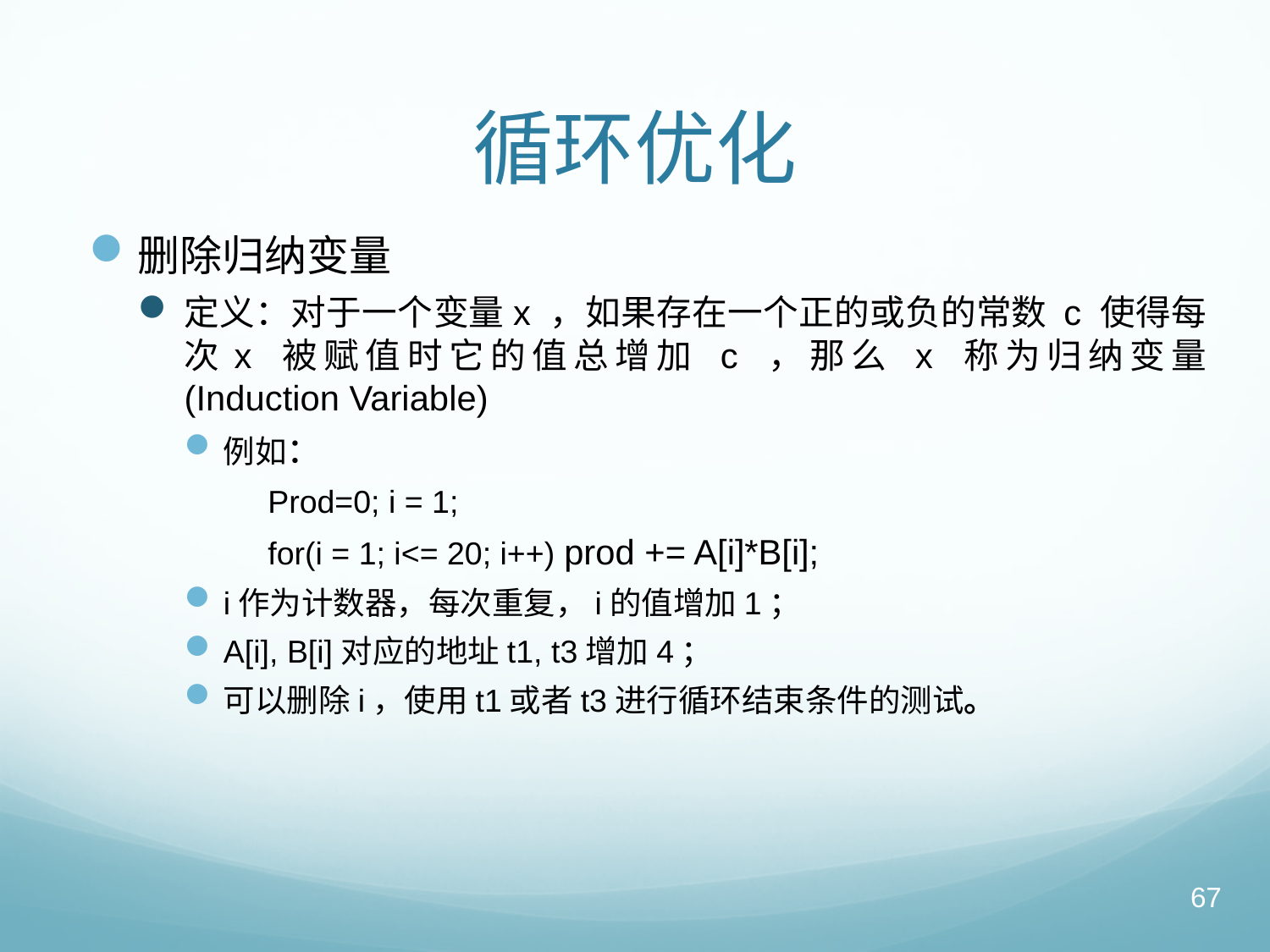

# 循环优化
删除归纳变量
定义：对于一个变量x ，如果存在一个正的或负的常数 c 使得每次x 被赋值时它的值总增加 c ，那么 x 称为归纳变量 (Induction Variable)
例如：
	     Prod=0; i = 1;
	     for(i = 1; i<= 20; i++) prod += A[i]*B[i];
i作为计数器，每次重复，i的值增加1；
A[i], B[i]对应的地址t1, t3增加4；
可以删除i，使用t1或者t3进行循环结束条件的测试。

67